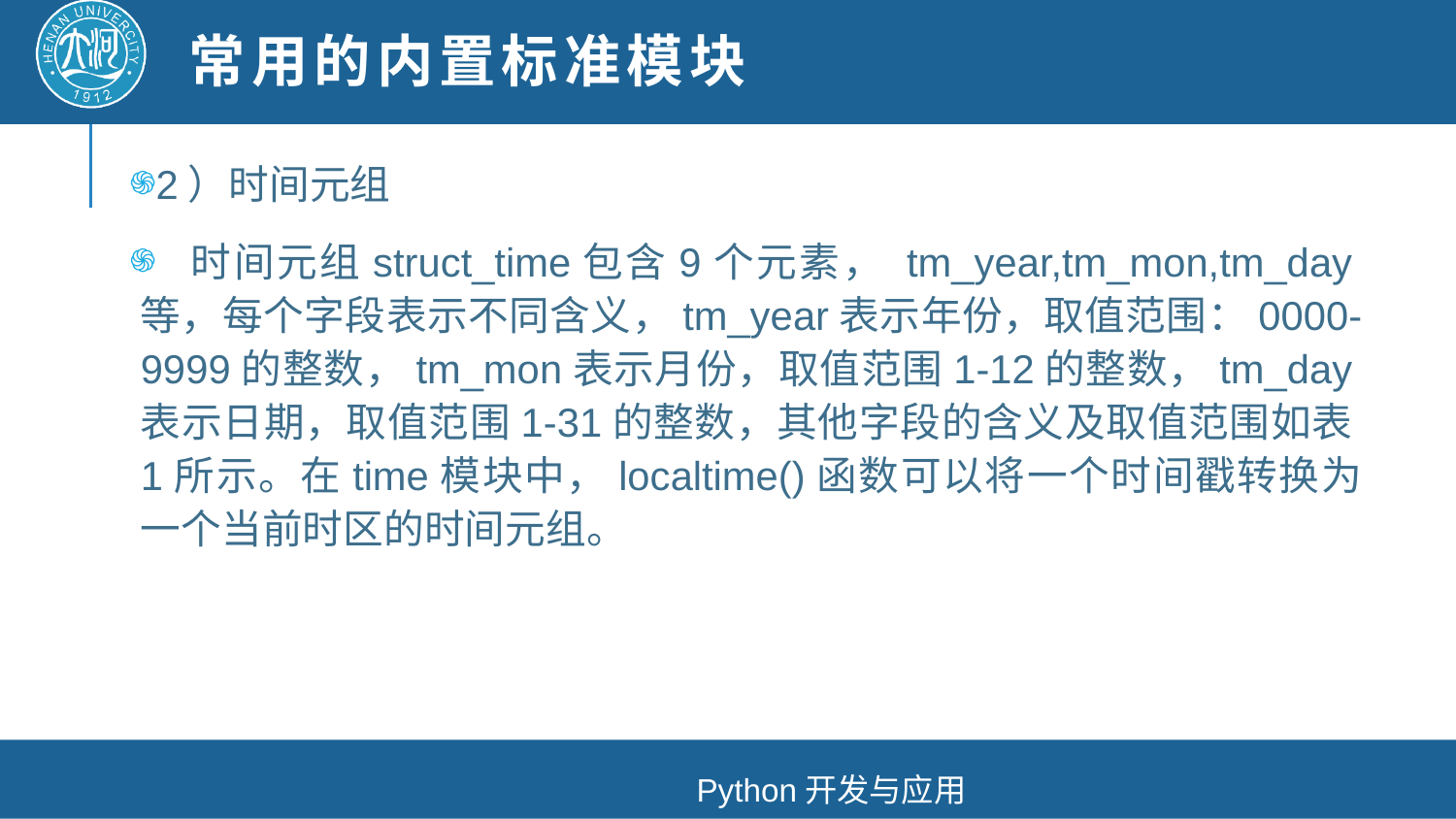

# 常用的内置标准模块
2）时间元组
  时间元组struct_time包含9个元素， tm_year,tm_mon,tm_day等，每个字段表示不同含义，tm_year表示年份，取值范围：0000-9999的整数，tm_mon表示月份，取值范围1-12的整数，tm_day表示日期，取值范围1-31的整数，其他字段的含义及取值范围如表1所示。在time模块中，localtime()函数可以将一个时间戳转换为一个当前时区的时间元组。

Python开发与应用
12